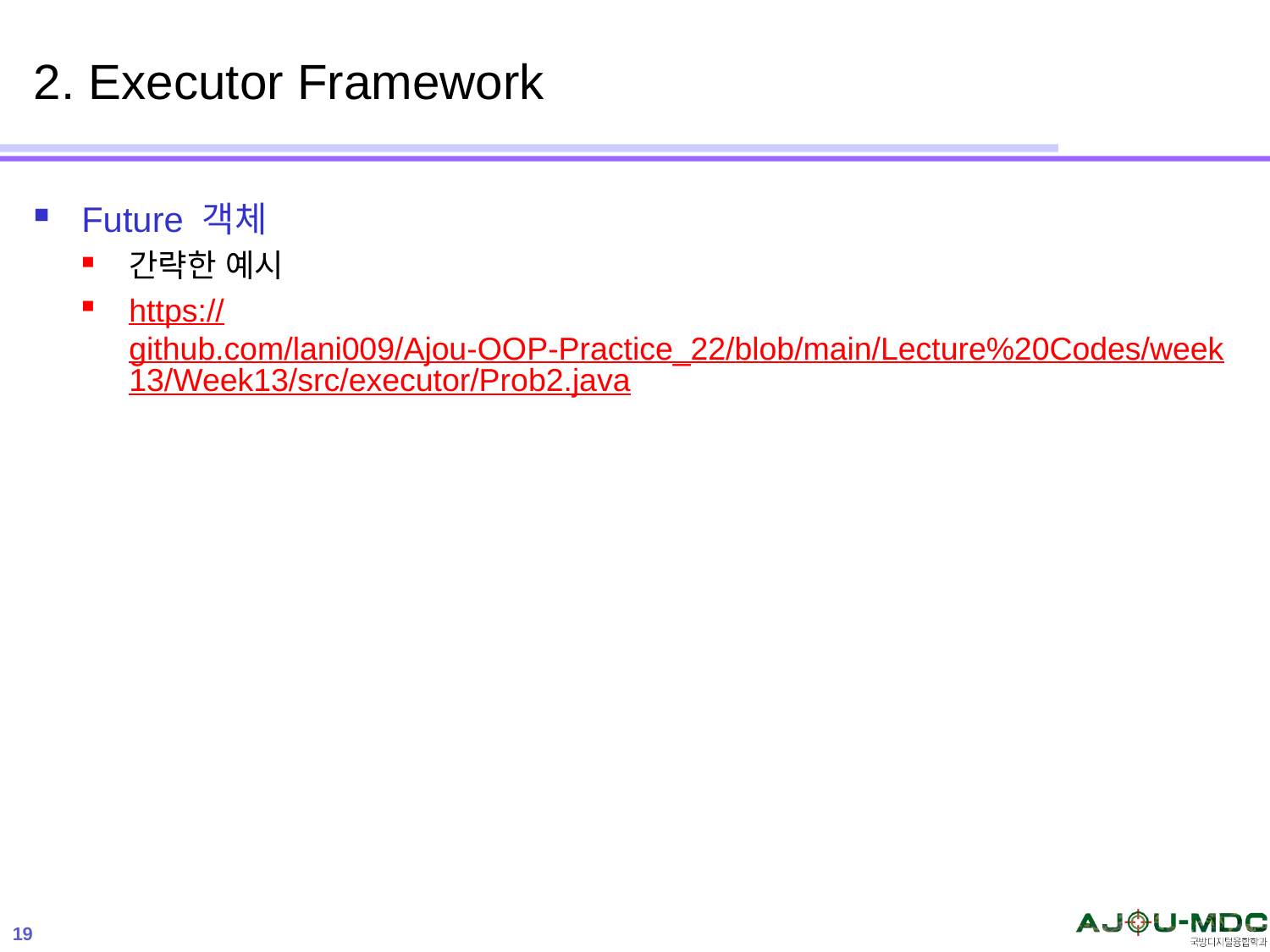

# 2. Executor Framework
Future 객체
간략한 예시
https://github.com/lani009/Ajou-OOP-Practice_22/blob/main/Lecture%20Codes/week13/Week13/src/executor/Prob2.java

19